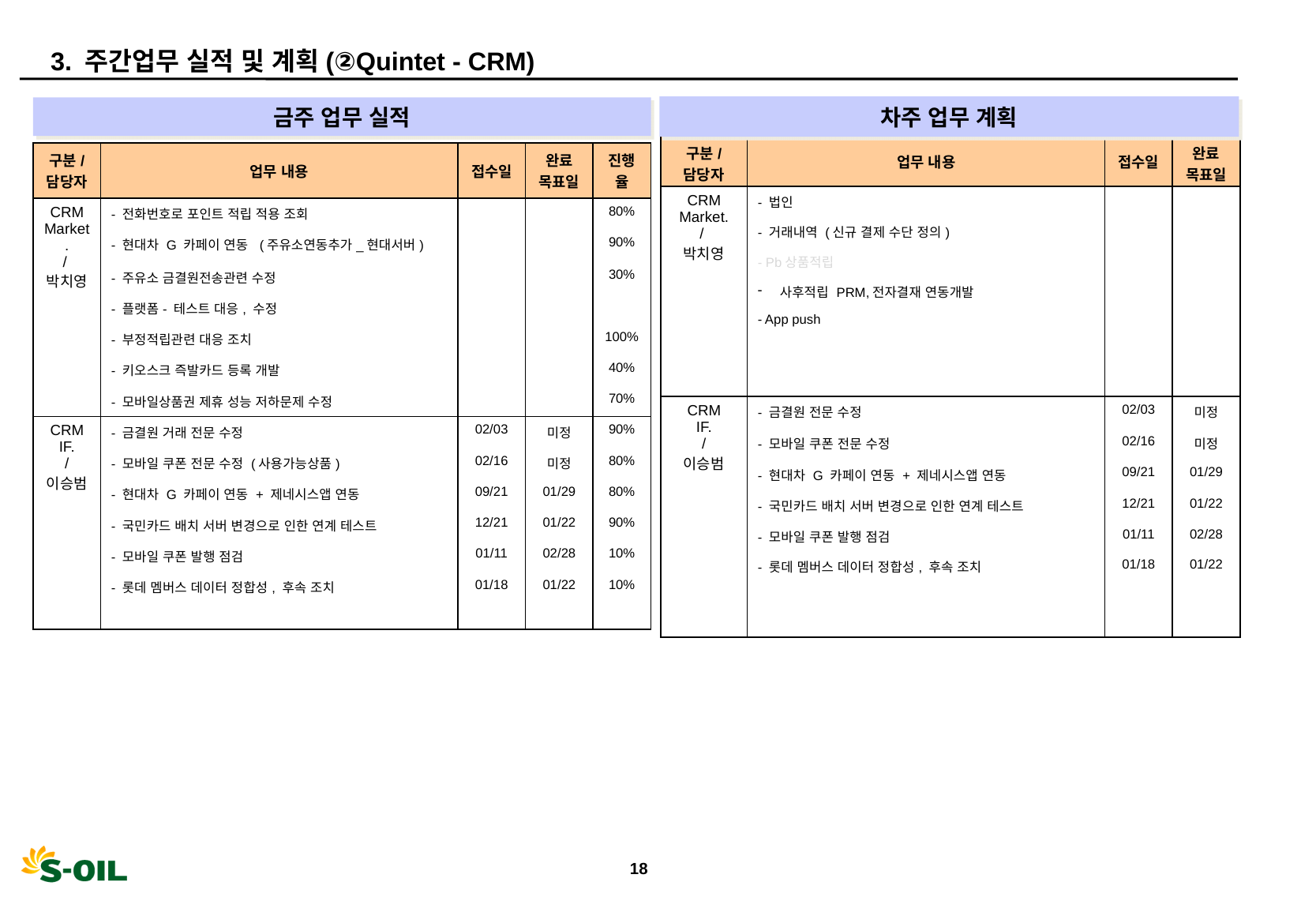

3. 주간업무 실적 및 계획(②Quintet - CRM)
차주 업무 계획
금주 업무 실적
| 구분/ 담당자 | 업무 내용 | 접수일 | 완료 목표일 |
| --- | --- | --- | --- |
| CRM Market. / 박치영 | - 법인 |  |  |
|  | - 거래내역 (신규 결제 수단 정의) |  |  |
|  | - Pb상품적립 |  |  |
|  | 사후적립 PRM,전자결재 연동개발 |  |  |
|  | - App push |  |  |
| CRM IF. / 이승범 | - 금결원 전문 수정 | 02/03 | 미정 |
|  | - 모바일 쿠폰 전문 수정 | 02/16 | 미정 |
|  | - 현대차 G 카페이 연동 + 제네시스앱 연동 | 09/21 | 01/29 |
|  | - 국민카드 배치 서버 변경으로 인한 연계 테스트 | 12/21 | 01/22 |
|  | - 모바일 쿠폰 발행 점검 | 01/11 | 02/28 |
|  | - 롯데 멤버스 데이터 정합성, 후속 조치 | 01/18 | 01/22 |
|  |  |  |  |
|  |  |  |  |
| 구분/ 담당자 | 업무 내용 | 접수일 | 완료 목표일 | 진행율 |
| --- | --- | --- | --- | --- |
| CRM Market. / 박치영 | - 전화번호로 포인트 적립 적용 조회 |  |  | 80% |
|  | - 현대차 G 카페이 연동 (주유소연동추가\_현대서버) |  |  | 90% |
|  | - 주유소 금결원전송관련 수정 |  |  | 30% |
|  | - 플랫폼- 테스트 대응, 수정 |  |  |  |
|  | - 부정적립관련 대응 조치 |  |  | 100% |
|  | - 키오스크 즉발카드 등록 개발 |  |  | 40% |
|  | - 모바일상품권 제휴 성능 저하문제 수정 |  |  | 70% |
| CRM IF. / 이승범 | - 금결원 거래 전문 수정 | 02/03 | 미정 | 90% |
|  | - 모바일 쿠폰 전문 수정 (사용가능상품) | 02/16 | 미정 | 80% |
|  | - 현대차 G 카페이 연동 + 제네시스앱 연동 | 09/21 | 01/29 | 80% |
|  | - 국민카드 배치 서버 변경으로 인한 연계 테스트 | 12/21 | 01/22 | 90% |
|  | - 모바일 쿠폰 발행 점검 | 01/11 | 02/28 | 10% |
|  | - 롯데 멤버스 데이터 정합성, 후속 조치 | 01/18 | 01/22 | 10% |
|  |  |  |  |  |